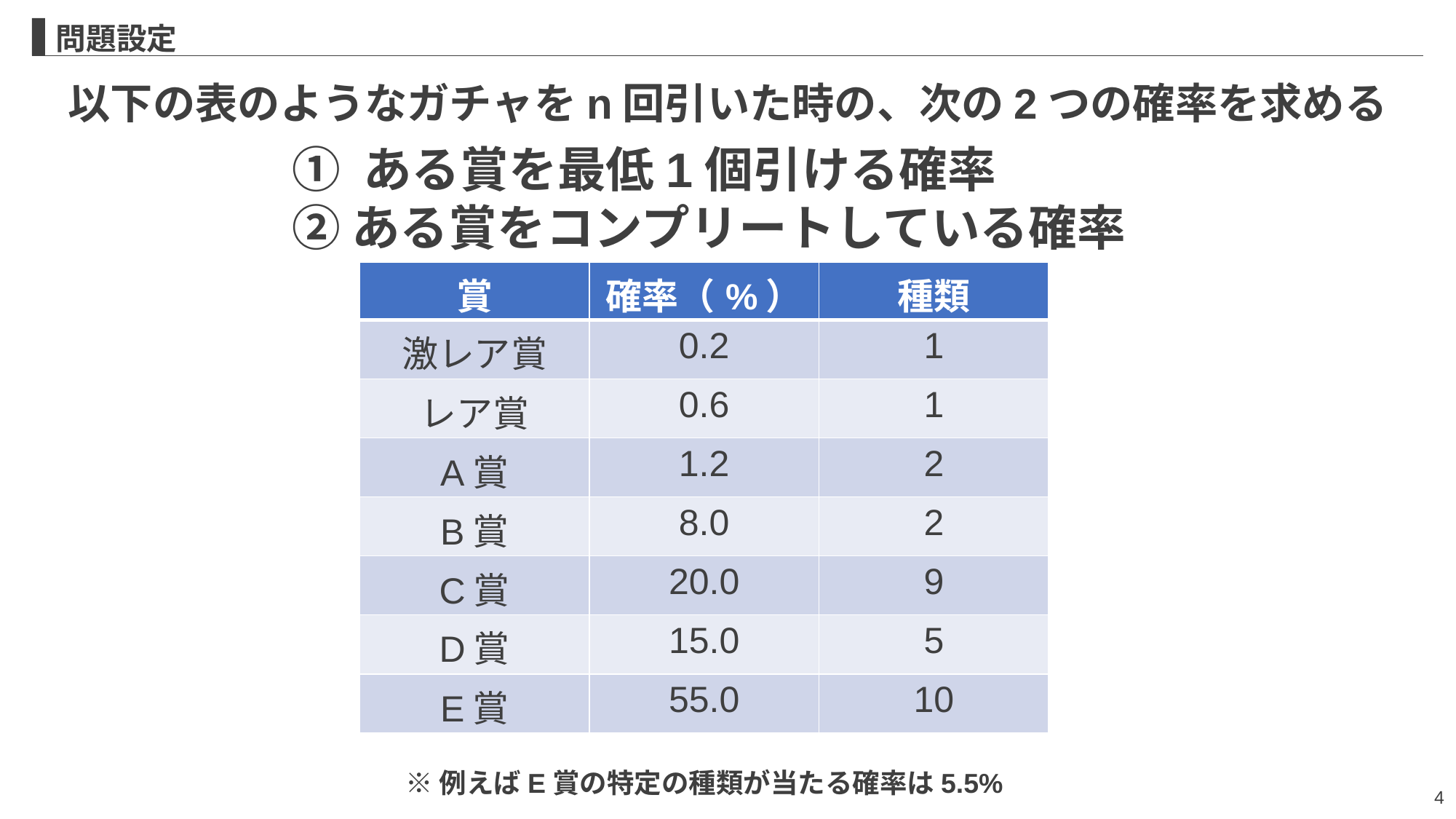

問題設定

以下の表のようなガチャをn回引いた時の、次の2つの確率を求める
① ある賞を最低1個引ける確率
② ある賞をコンプリートしている確率
| 賞 | 確率（%） | 種類 |
| --- | --- | --- |
| 激レア賞 | 0.2 | 1 |
| レア賞 | 0.6 | 1 |
| A賞 | 1.2 | 2 |
| B賞 | 8.0 | 2 |
| C賞 | 20.0 | 9 |
| D賞 | 15.0 | 5 |
| E賞 | 55.0 | 10 |
※例えばE賞の特定の種類が当たる確率は5.5%
4